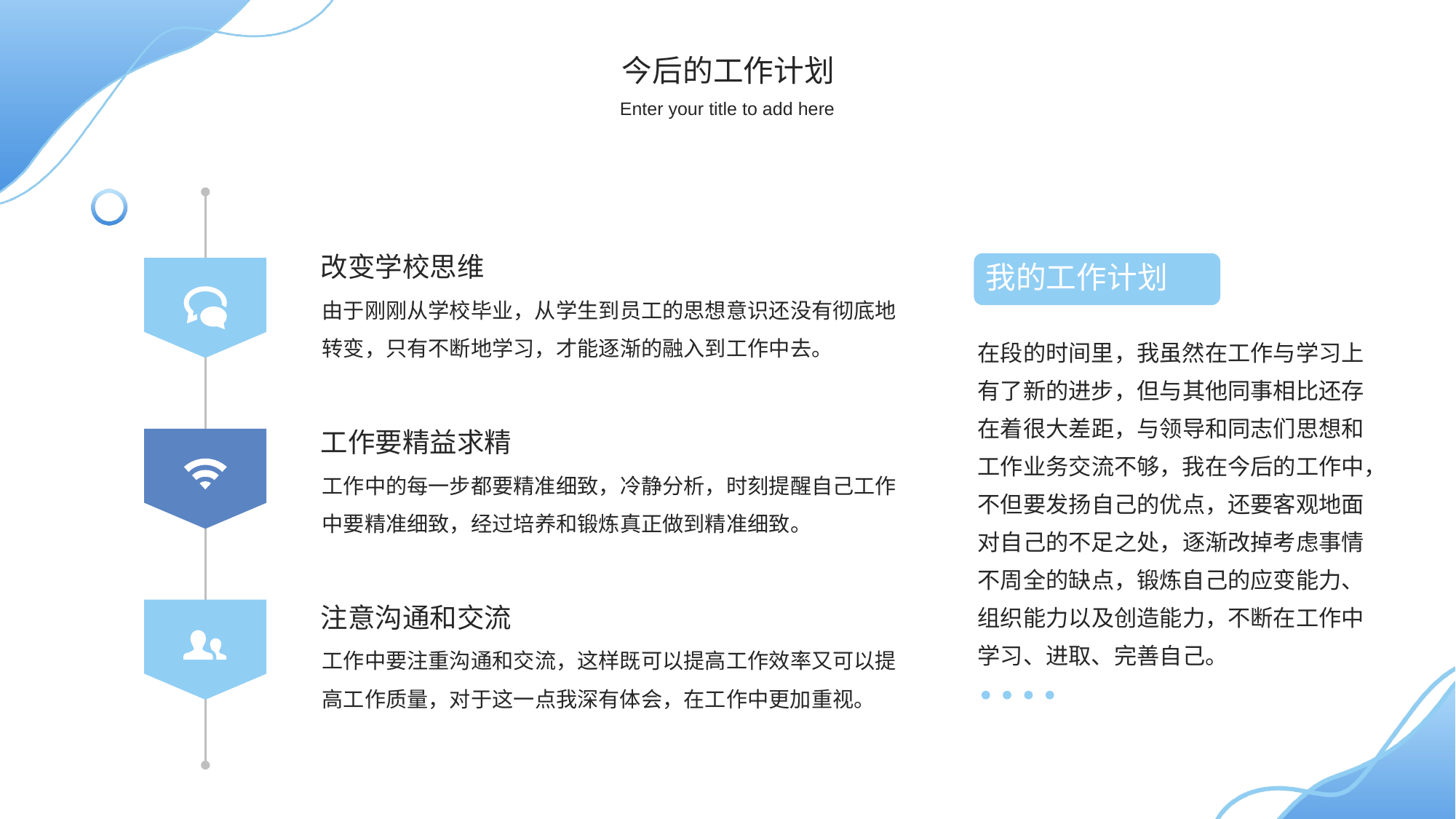

今后的工作计划
Enter your title to add here
改变学校思维
由于刚刚从学校毕业，从学生到员工的思想意识还没有彻底地转变，只有不断地学习，才能逐渐的融入到工作中去。

我的工作计划

在段的时间里，我虽然在工作与学习上有了新的进步，但与其他同事相比还存在着很大差距，与领导和同志们思想和工作业务交流不够，我在今后的工作中，不但要发扬自己的优点，还要客观地面对自己的不足之处，逐渐改掉考虑事情不周全的缺点，锻炼自己的应变能力、组织能力以及创造能力，不断在工作中学习、进取、完善自己。

工作要精益求精
工作中的每一步都要精准细致，冷静分析，时刻提醒自己工作中要精准细致，经过培养和锻炼真正做到精准细致。

注意沟通和交流
工作中要注重沟通和交流，这样既可以提高工作效率又可以提高工作质量，对于这一点我深有体会，在工作中更加重视。